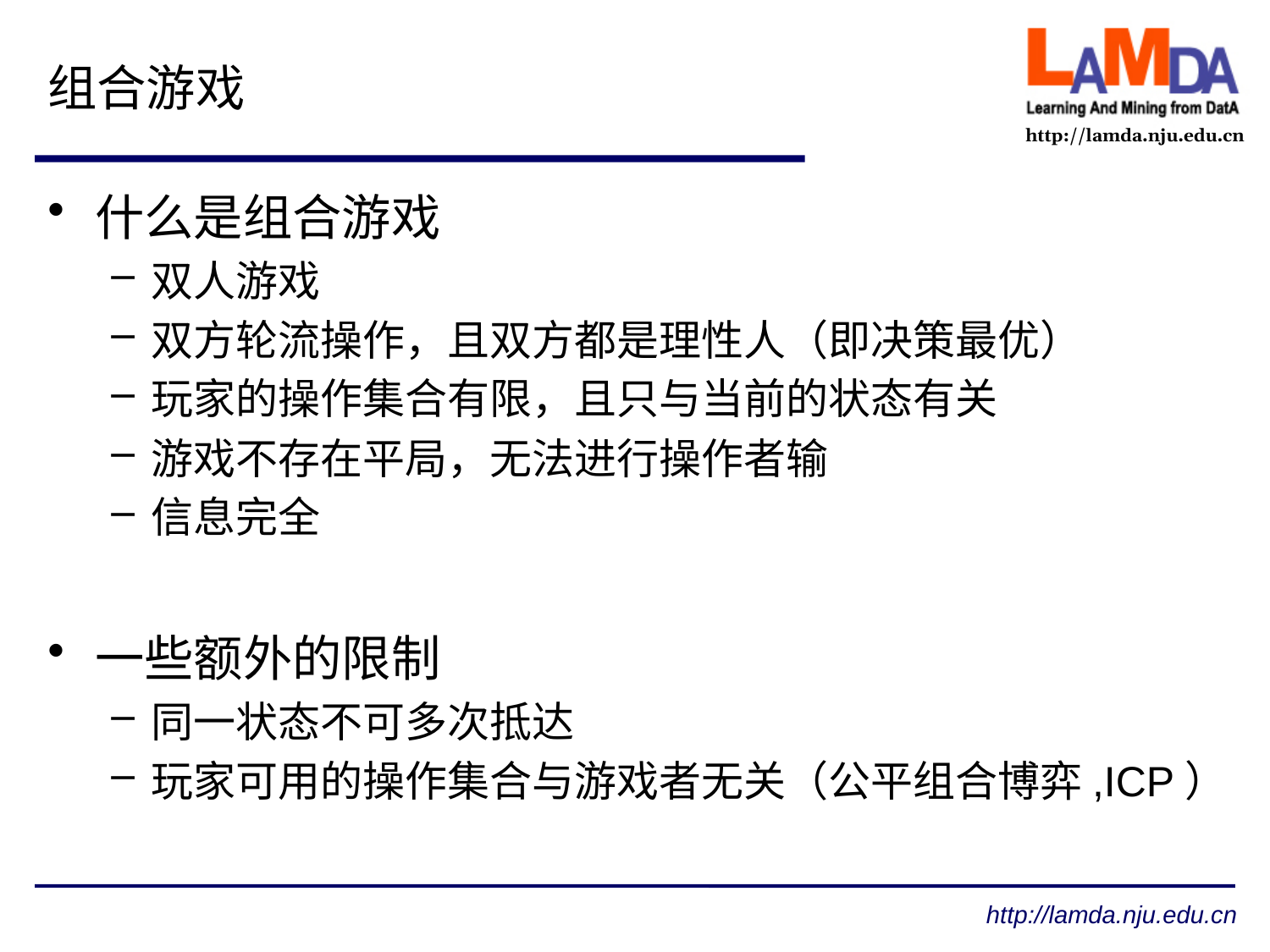

# 组合游戏
什么是组合游戏
双人游戏
双方轮流操作，且双方都是理性人（即决策最优）
玩家的操作集合有限，且只与当前的状态有关
游戏不存在平局，无法进行操作者输
信息完全

一些额外的限制
同一状态不可多次抵达
玩家可用的操作集合与游戏者无关（公平组合博弈,ICP）